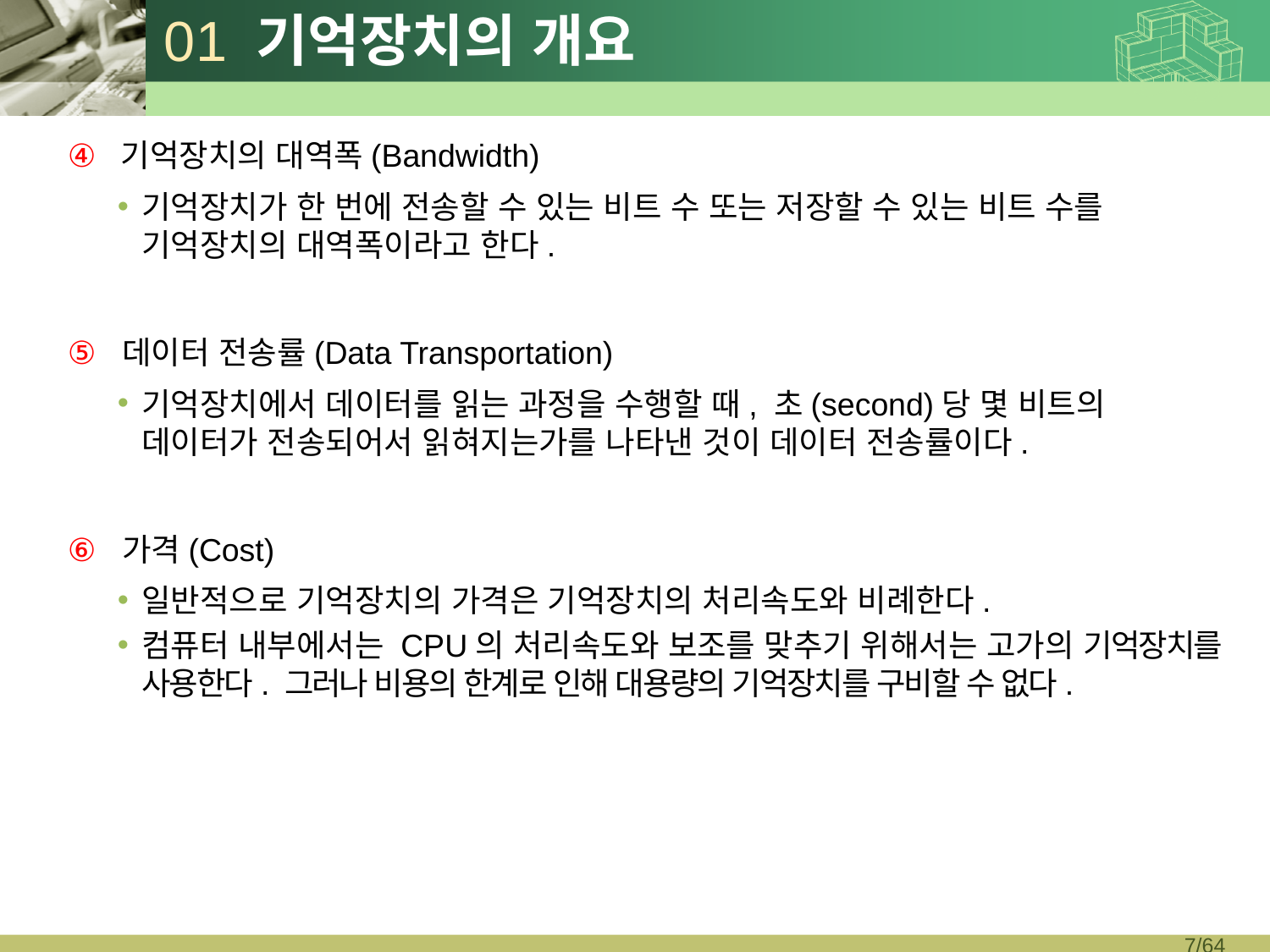

# 01 기억장치의 개요
 기억장치의 대역폭(Bandwidth)
기억장치가 한 번에 전송할 수 있는 비트 수 또는 저장할 수 있는 비트 수를 기억장치의 대역폭이라고 한다.

 데이터 전송률(Data Transportation)
기억장치에서 데이터를 읽는 과정을 수행할 때, 초(second)당 몇 비트의 데이터가 전송되어서 읽혀지는가를 나타낸 것이 데이터 전송률이다.

 가격(Cost)
일반적으로 기억장치의 가격은 기억장치의 처리속도와 비례한다.
컴퓨터 내부에서는 CPU의 처리속도와 보조를 맞추기 위해서는 고가의 기억장치를 사용한다. 그러나 비용의 한계로 인해 대용량의 기억장치를 구비할 수 없다.